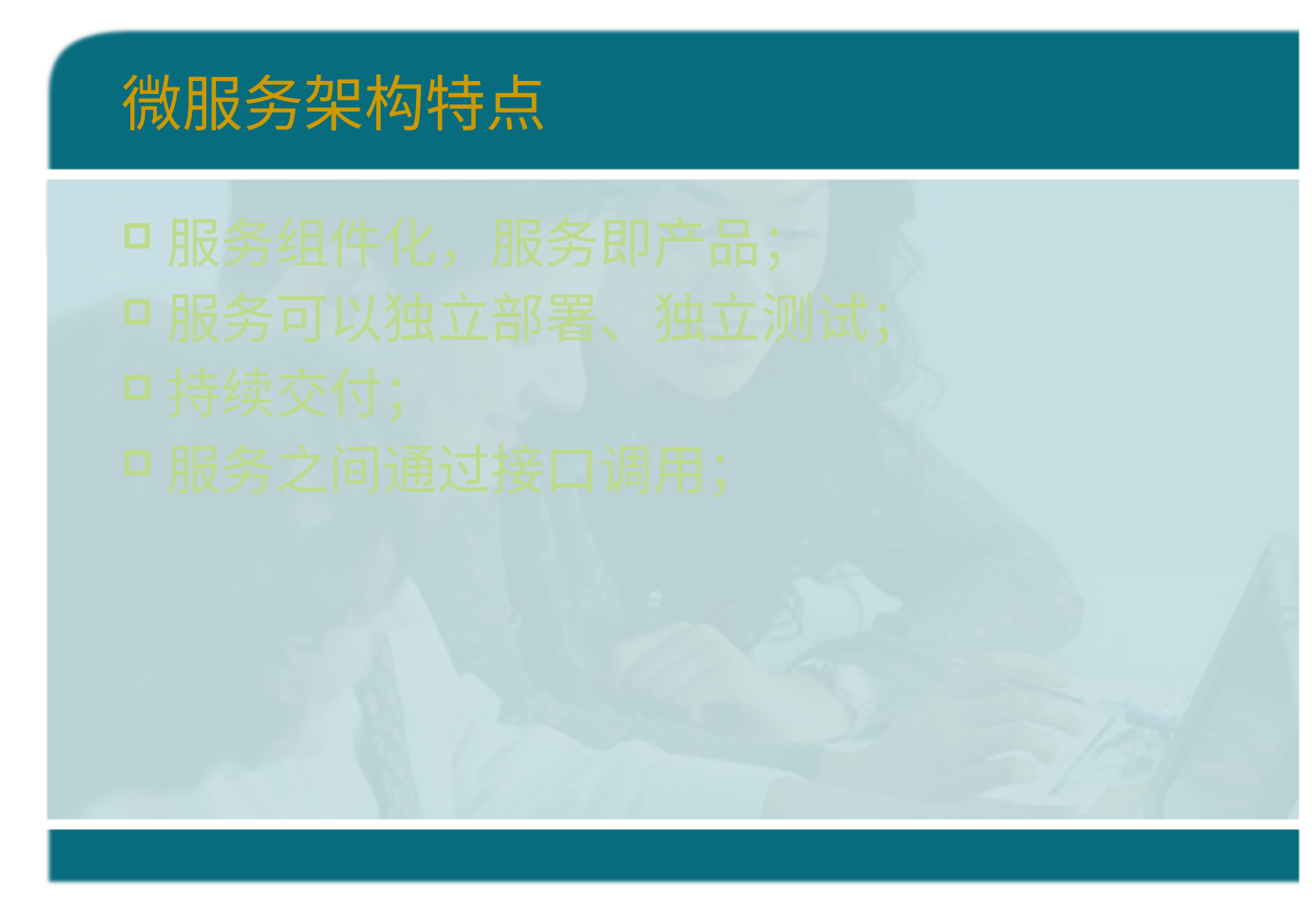

# 微服务架构特点
服务组件化，服务即产品；
服务可以独立部署、独立测试；
持续交付；
服务之间通过接口调用；